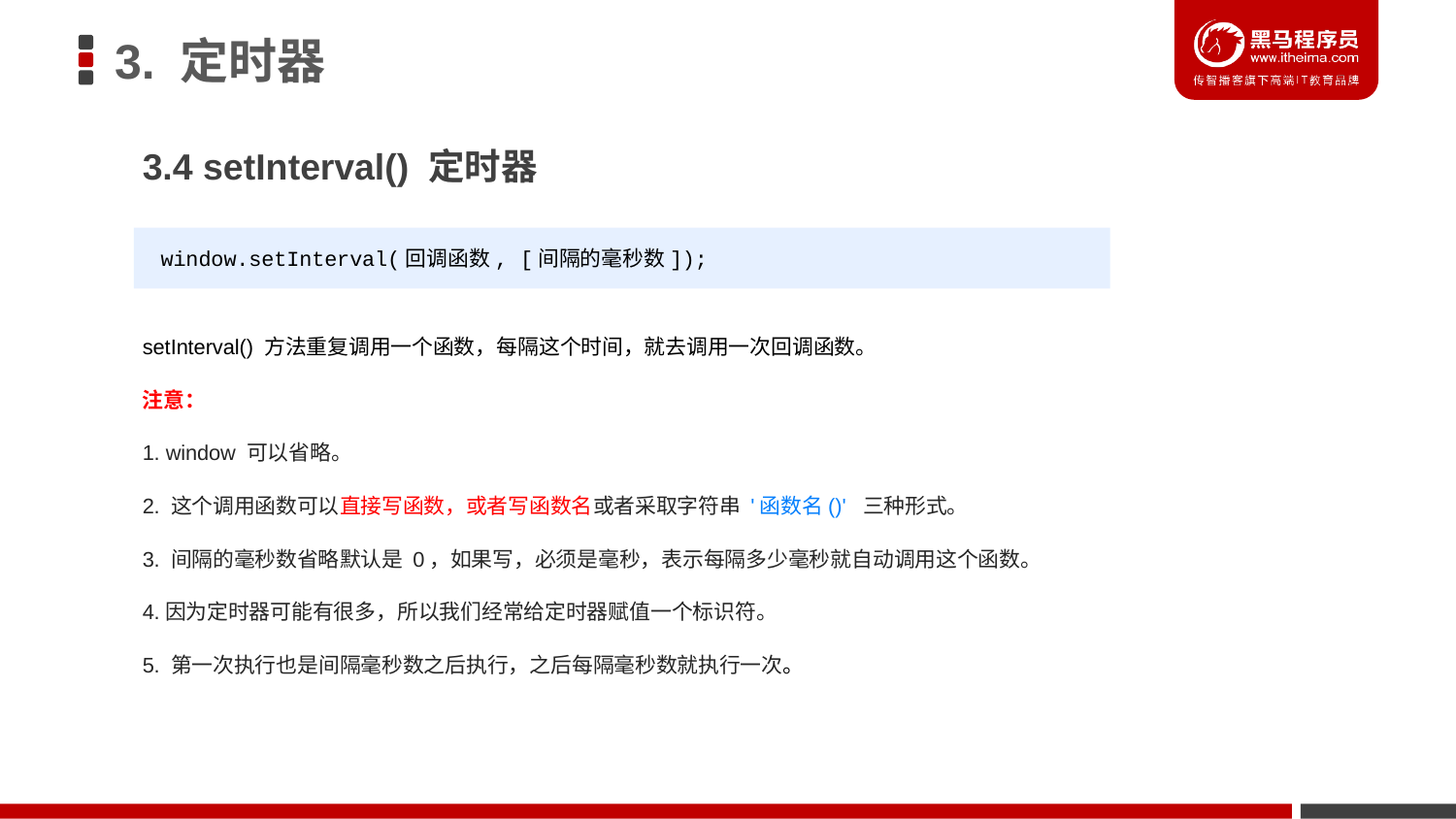

# 3. 定时器
3.4 setInterval() 定时器
 window.setInterval(回调函数, [间隔的毫秒数]);
setInterval() 方法重复调用一个函数，每隔这个时间，就去调用一次回调函数。
注意：
1. window 可以省略。
2. 这个调用函数可以直接写函数，或者写函数名或者采取字符串 '函数名()'  三种形式。
3. 间隔的毫秒数省略默认是 0，如果写，必须是毫秒，表示每隔多少毫秒就自动调用这个函数。
4.因为定时器可能有很多，所以我们经常给定时器赋值一个标识符。
5. 第一次执行也是间隔毫秒数之后执行，之后每隔毫秒数就执行一次。